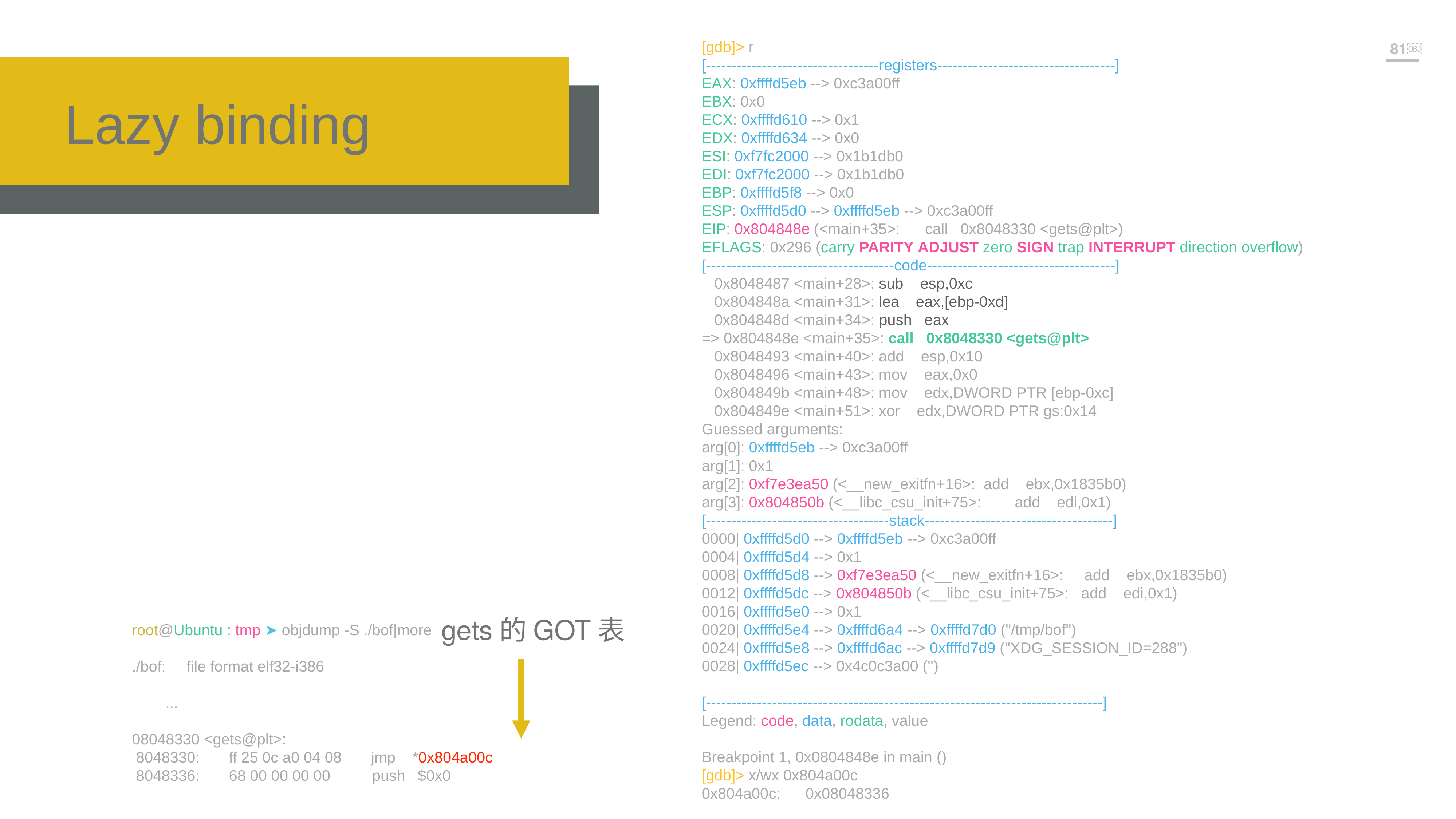

81￼
[gdb]> r
[----------------------------------registers-----------------------------------]
EAX: 0xffffd5eb --> 0xc3a00ff
EBX: 0x0
ECX: 0xffffd610 --> 0x1
EDX: 0xffffd634 --> 0x0
ESI: 0xf7fc2000 --> 0x1b1db0
EDI: 0xf7fc2000 --> 0x1b1db0
EBP: 0xffffd5f8 --> 0x0
ESP: 0xffffd5d0 --> 0xffffd5eb --> 0xc3a00ff
EIP: 0x804848e (<main+35>:      call   0x8048330 <gets@plt>)
EFLAGS: 0x296 (carry PARITY ADJUST zero SIGN trap INTERRUPT direction overflow)
[-------------------------------------code-------------------------------------]
   0x8048487 <main+28>: sub    esp,0xc
   0x804848a <main+31>: lea    eax,[ebp-0xd]
   0x804848d <main+34>: push   eax
=> 0x804848e <main+35>: call   0x8048330 <gets@plt>
   0x8048493 <main+40>: add    esp,0x10
   0x8048496 <main+43>: mov    eax,0x0
   0x804849b <main+48>: mov    edx,DWORD PTR [ebp-0xc]
   0x804849e <main+51>: xor    edx,DWORD PTR gs:0x14
Guessed arguments:
arg[0]: 0xffffd5eb --> 0xc3a00ff
arg[1]: 0x1
arg[2]: 0xf7e3ea50 (<__new_exitfn+16>:  add    ebx,0x1835b0)
arg[3]: 0x804850b (<__libc_csu_init+75>:        add    edi,0x1)
[------------------------------------stack-------------------------------------]
0000| 0xffffd5d0 --> 0xffffd5eb --> 0xc3a00ff
0004| 0xffffd5d4 --> 0x1
0008| 0xffffd5d8 --> 0xf7e3ea50 (<__new_exitfn+16>:     add    ebx,0x1835b0)
0012| 0xffffd5dc --> 0x804850b (<__libc_csu_init+75>:   add    edi,0x1)
0016| 0xffffd5e0 --> 0x1
0020| 0xffffd5e4 --> 0xffffd6a4 --> 0xffffd7d0 ("/tmp/bof")
0024| 0xffffd5e8 --> 0xffffd6ac --> 0xffffd7d9 ("XDG_SESSION_ID=288")
0028| 0xffffd5ec --> 0x4c0c3a00 ('')

[------------------------------------------------------------------------------]
Legend: code, data, rodata, value

Breakpoint 1, 0x0804848e in main ()
[gdb]> x/wx 0x804a00c
0x804a00c:      0x08048336
Lazy binding
gets的GOT表

root@Ubuntu : tmp ➤ objdump -S ./bof|more

./bof:     file format elf32-i386

        ...

08048330 <gets@plt>:
 8048330:       ff 25 0c a0 04 08       jmp    *0x804a00c
 8048336:       68 00 00 00 00          push   $0x0